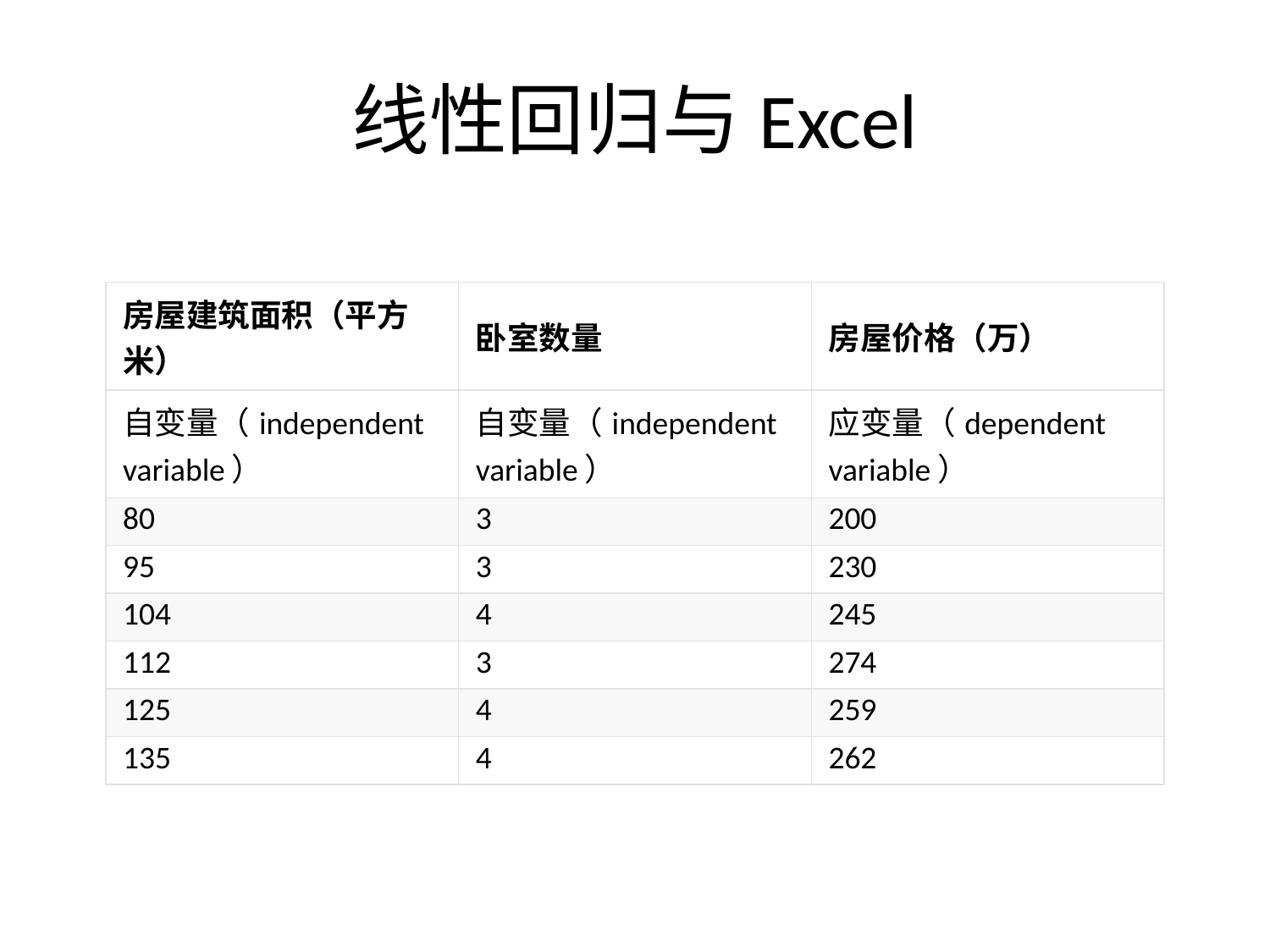

# 线性回归与Excel
| 房屋建筑面积（平方米） | 卧室数量 | 房屋价格（万） |
| --- | --- | --- |
| 自变量（independent variable） | 自变量（independent variable） | 应变量（dependent variable） |
| 80 | 3 | 200 |
| 95 | 3 | 230 |
| 104 | 4 | 245 |
| 112 | 3 | 274 |
| 125 | 4 | 259 |
| 135 | 4 | 262 |